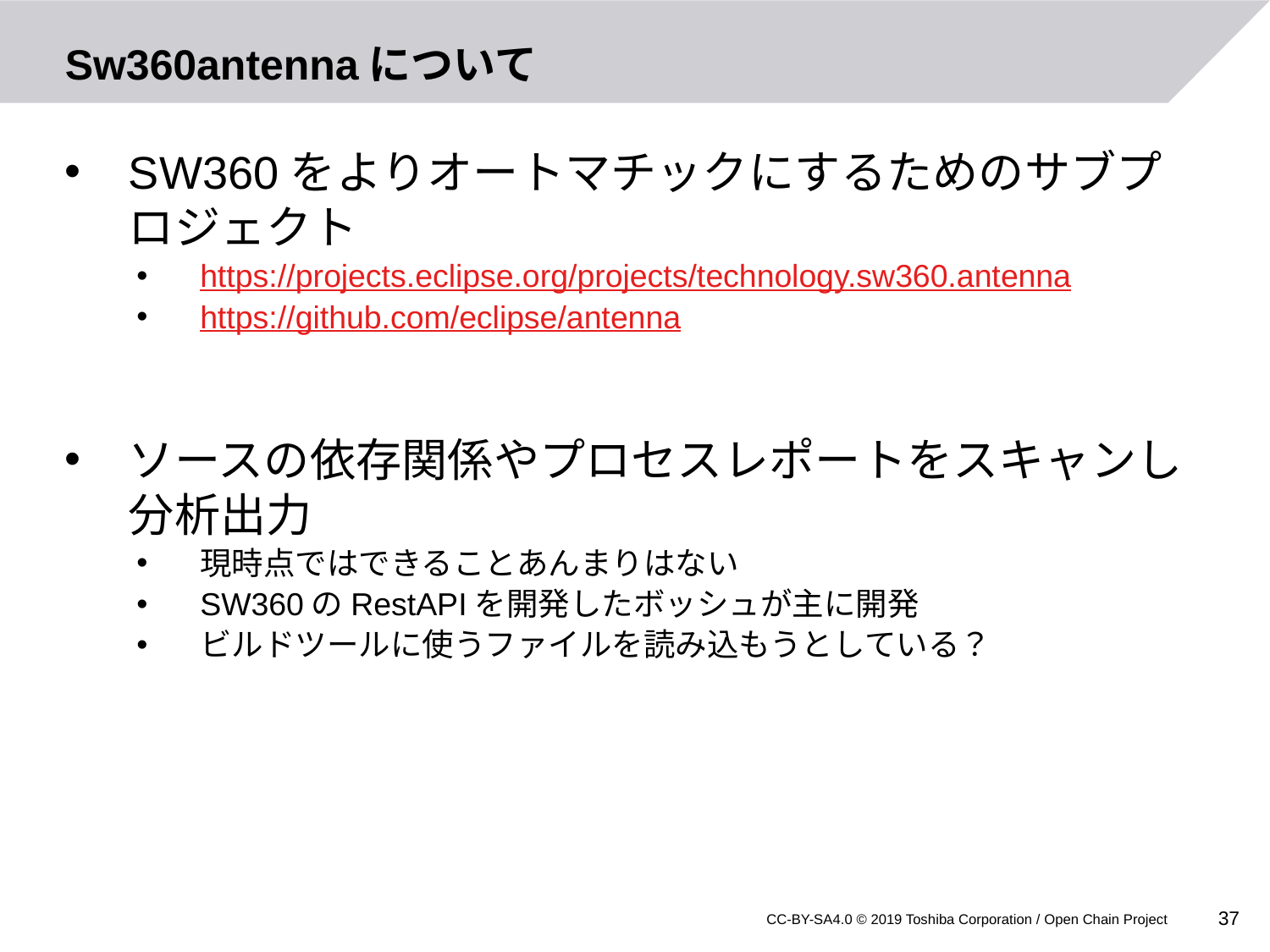

# Sw360antennaについて
SW360をよりオートマチックにするためのサブプロジェクト
https://projects.eclipse.org/projects/technology.sw360.antenna
https://github.com/eclipse/antenna

ソースの依存関係やプロセスレポートをスキャンし分析出力
現時点ではできることあんまりはない
SW360のRestAPIを開発したボッシュが主に開発
ビルドツールに使うファイルを読み込もうとしている？